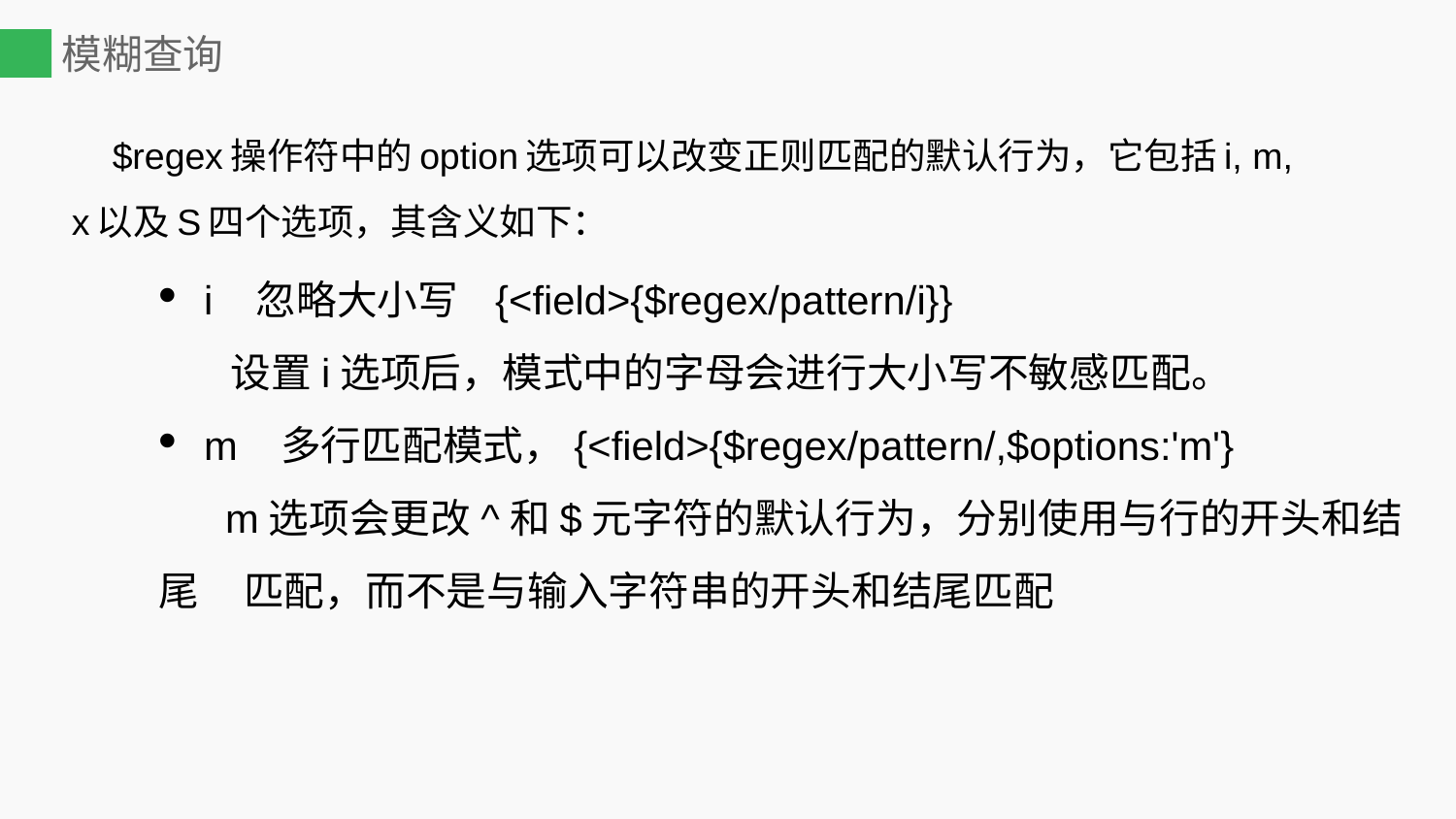

# 模糊查询
    $regex操作符中的option选项可以改变正则匹配的默认行为，它包括i, m, x以及S四个选项，其含义如下：

 i   忽略大小写   {<field>{$regex/pattern/i}}
       设置i选项后，模式中的字母会进行大小写不敏感匹配。
 m   多行匹配模式，{<field>{$regex/pattern/,$options:'m'}
      m选项会更改^和$元字符的默认行为，分别使用与行的开头和结尾     匹配，而不是与输入字符串的开头和结尾匹配